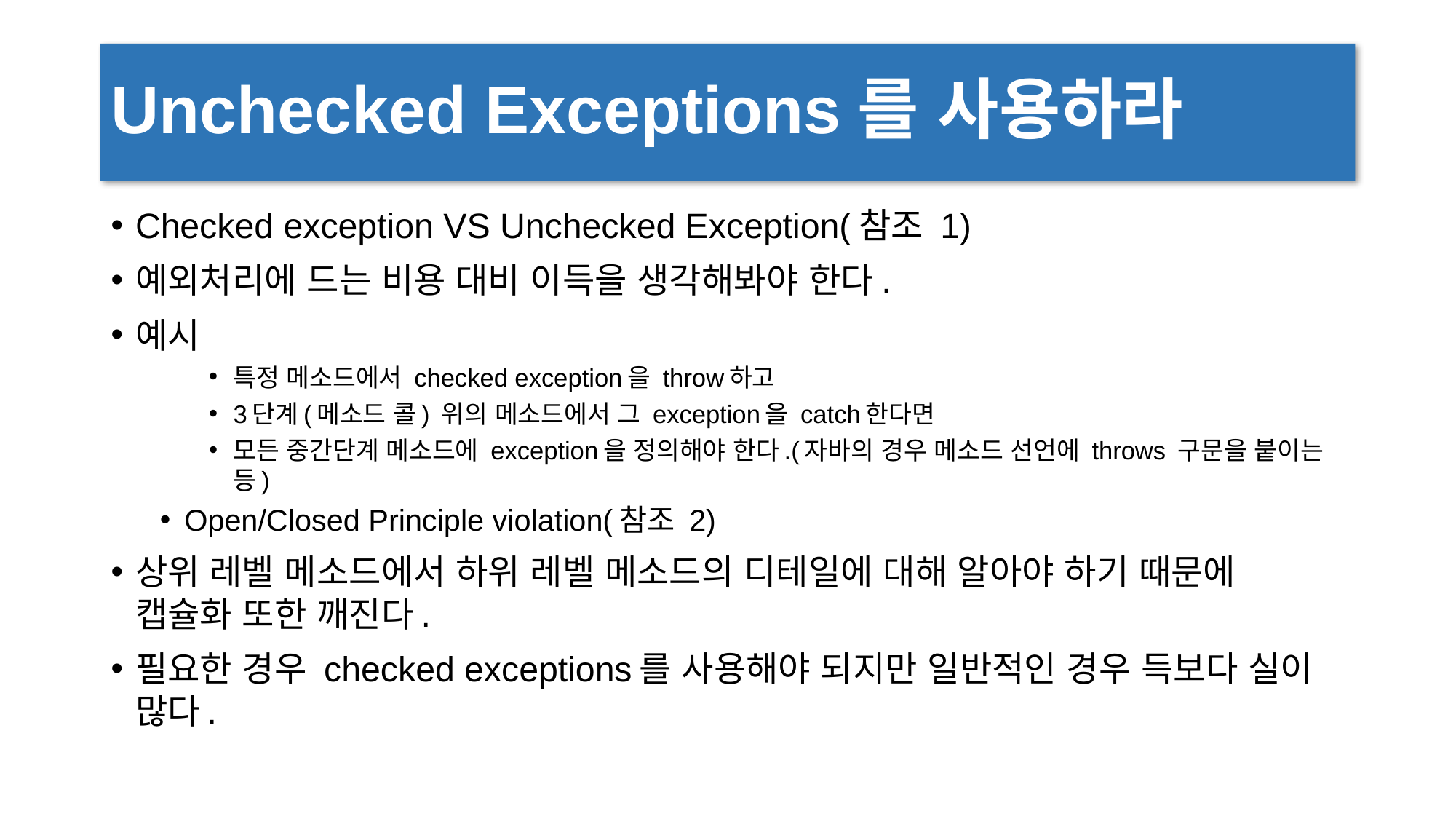

# Unchecked Exceptions를 사용하라
Checked exception VS Unchecked Exception(참조 1)
예외처리에 드는 비용 대비 이득을 생각해봐야 한다.
예시
특정 메소드에서 checked exception을 throw하고
3단계(메소드 콜) 위의 메소드에서 그 exception을 catch한다면
모든 중간단계 메소드에 exception을 정의해야 한다.(자바의 경우 메소드 선언에 throws 구문을 붙이는 등)
Open/Closed Principle violation(참조 2)
상위 레벨 메소드에서 하위 레벨 메소드의 디테일에 대해 알아야 하기 때문에 캡슐화 또한 깨진다.
필요한 경우 checked exceptions를 사용해야 되지만 일반적인 경우 득보다 실이 많다.